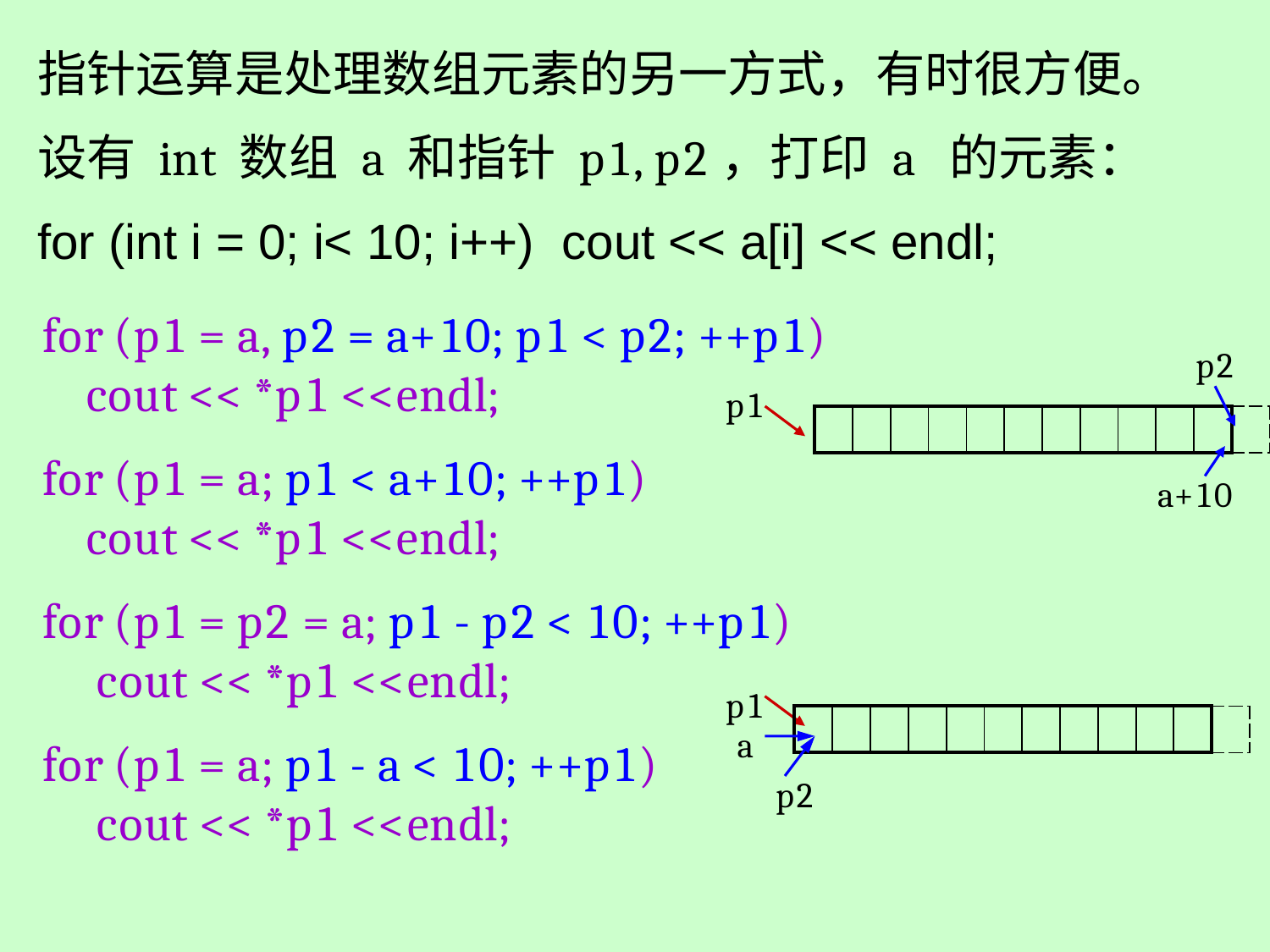

指针运算是处理数组元素的另一方式，有时很方便。
设有 int 数组 a 和指针 p1, p2，打印 a  的元素：
for (int i = 0; i< 10; i++)  cout << a[i] << endl;
for (p1 = a, p2 = a+10; p1 < p2; ++p1)
    cout << *p1 <<endl;
for (p1 = a; p1 < a+10; ++p1)
    cout << *p1 <<endl;
for (p1 = p2 = a; p1 - p2 < 10; ++p1)
     cout << *p1 <<endl;
for (p1 = a; p1 - a < 10; ++p1)
     cout << *p1 <<endl;
p2
p1

|  |  |  |  |  |  |  |  |  |  |  |  |
| --- | --- | --- | --- | --- | --- | --- | --- | --- | --- | --- | --- |

a+10
p1

|  |  |  |  |  |  |  |  |  |  |  |  |
| --- | --- | --- | --- | --- | --- | --- | --- | --- | --- | --- | --- |
a

p2
51